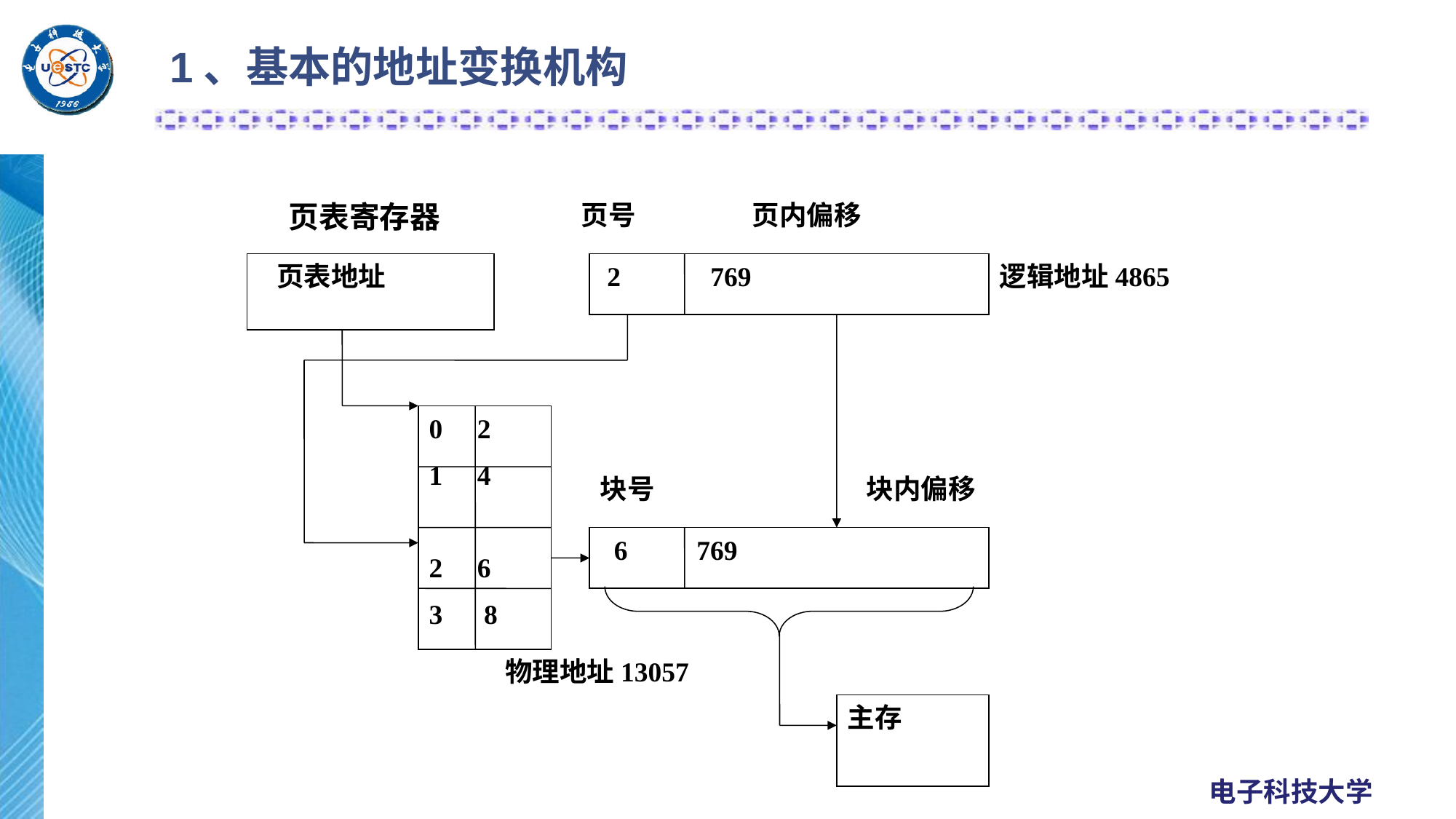

# 1、基本的地址变换机构
页号
页内偏移
 2             769

逻辑地址4865
  页表地址

0     2
1     4

2     6
3      8

块号
块内偏移
  6          769

主存
物理地址13057

页表寄存器